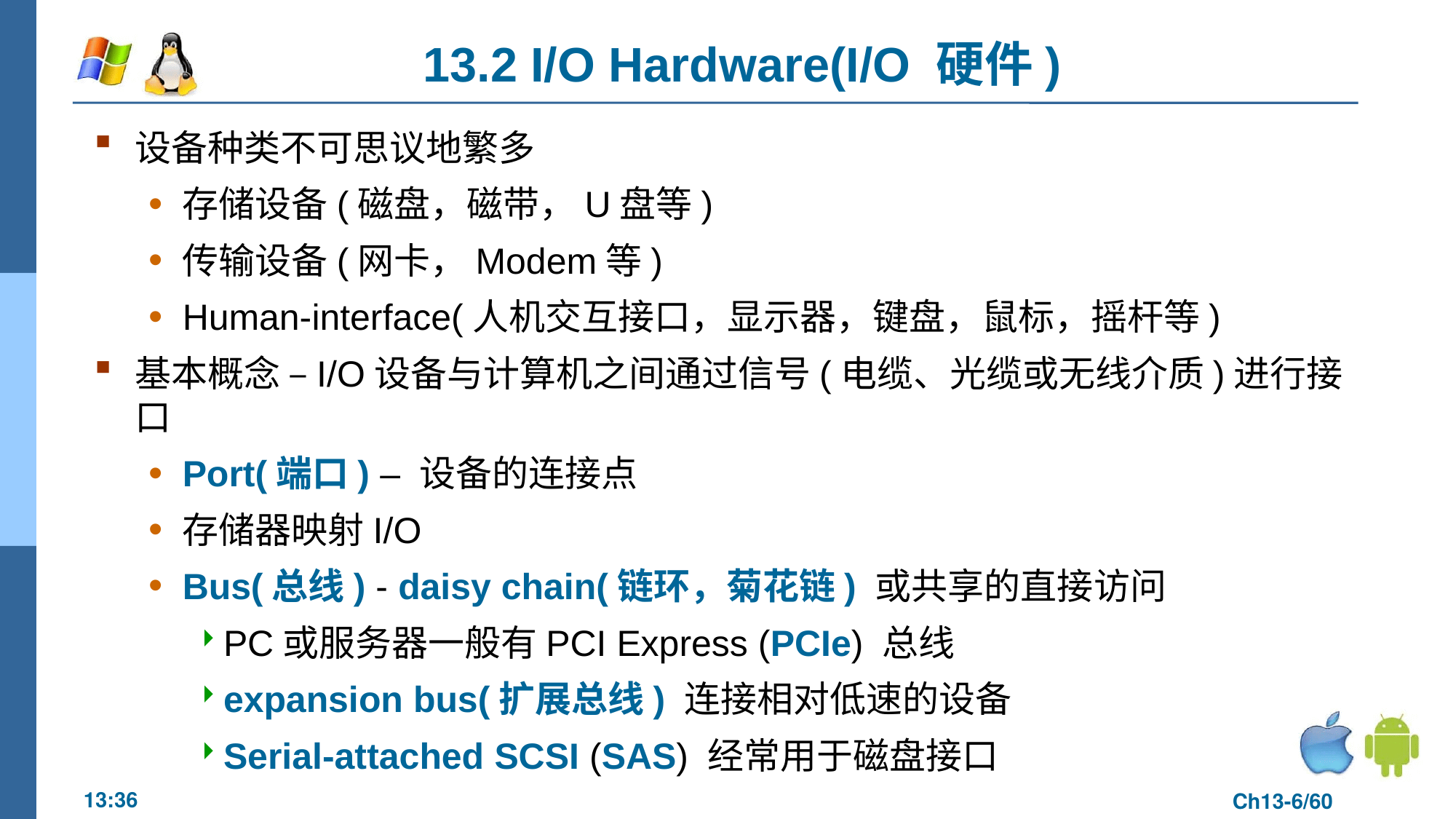

# 13.2 I/O Hardware(I/O 硬件)
设备种类不可思议地繁多
存储设备(磁盘，磁带，U盘等)
传输设备(网卡，Modem等)
Human-interface(人机交互接口，显示器，键盘，鼠标，摇杆等)
基本概念 –I/O设备与计算机之间通过信号(电缆、光缆或无线介质)进行接口
Port(端口) – 设备的连接点
存储器映射I/O
Bus(总线) - daisy chain(链环，菊花链) 或共享的直接访问
PC或服务器一般有PCI Express (PCIe) 总线
expansion bus(扩展总线) 连接相对低速的设备
Serial-attached SCSI (SAS) 经常用于磁盘接口